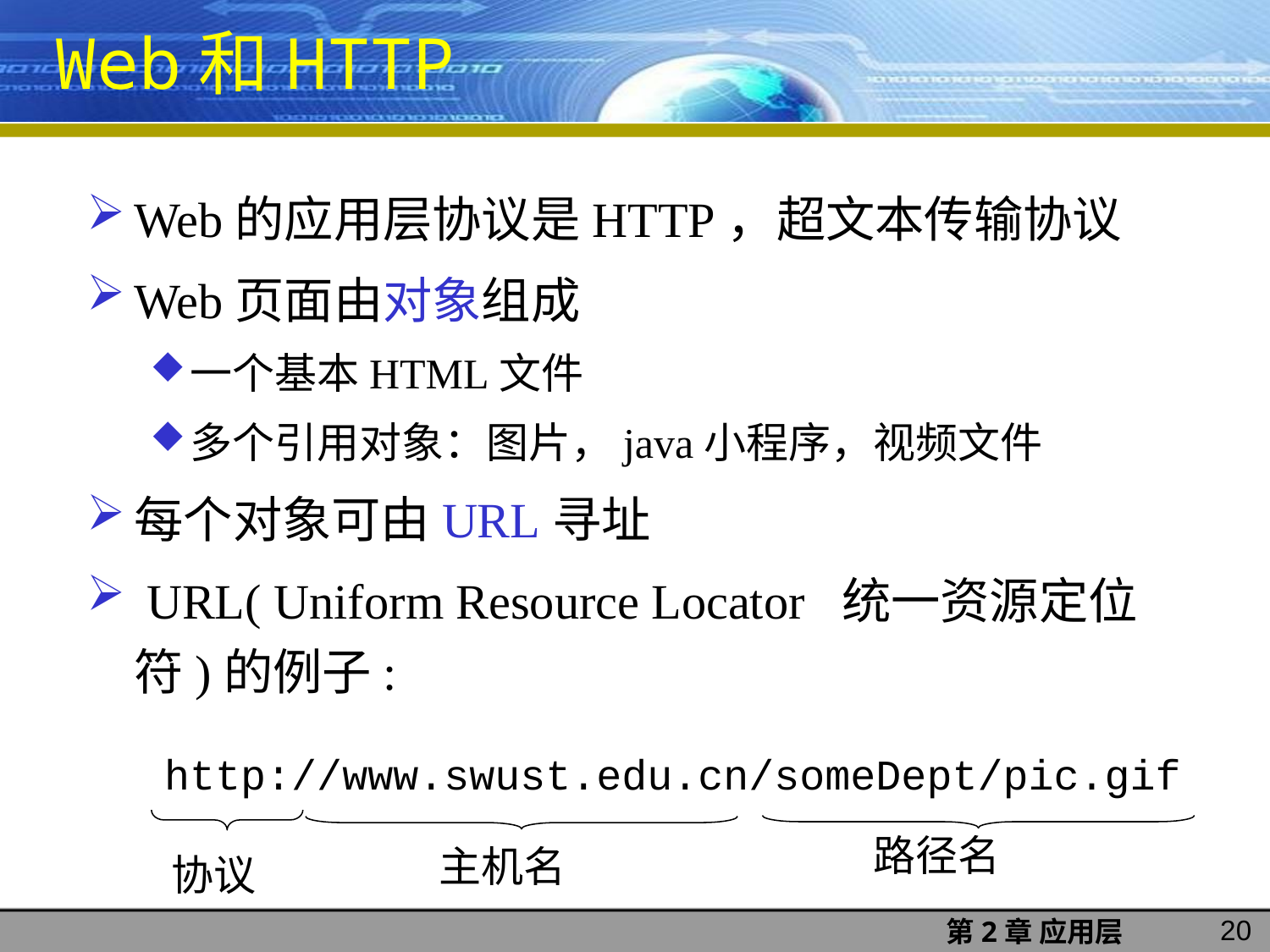

Web和HTTP
Web的应用层协议是HTTP，超文本传输协议
Web页面由对象组成
一个基本HTML文件
多个引用对象：图片，java小程序，视频文件
每个对象可由URL寻址
 URL( Uniform Resource Locator  统一资源定位符)的例子:

http://www.swust.edu.cn/someDept/pic.gif

路径名
主机名
协议
20